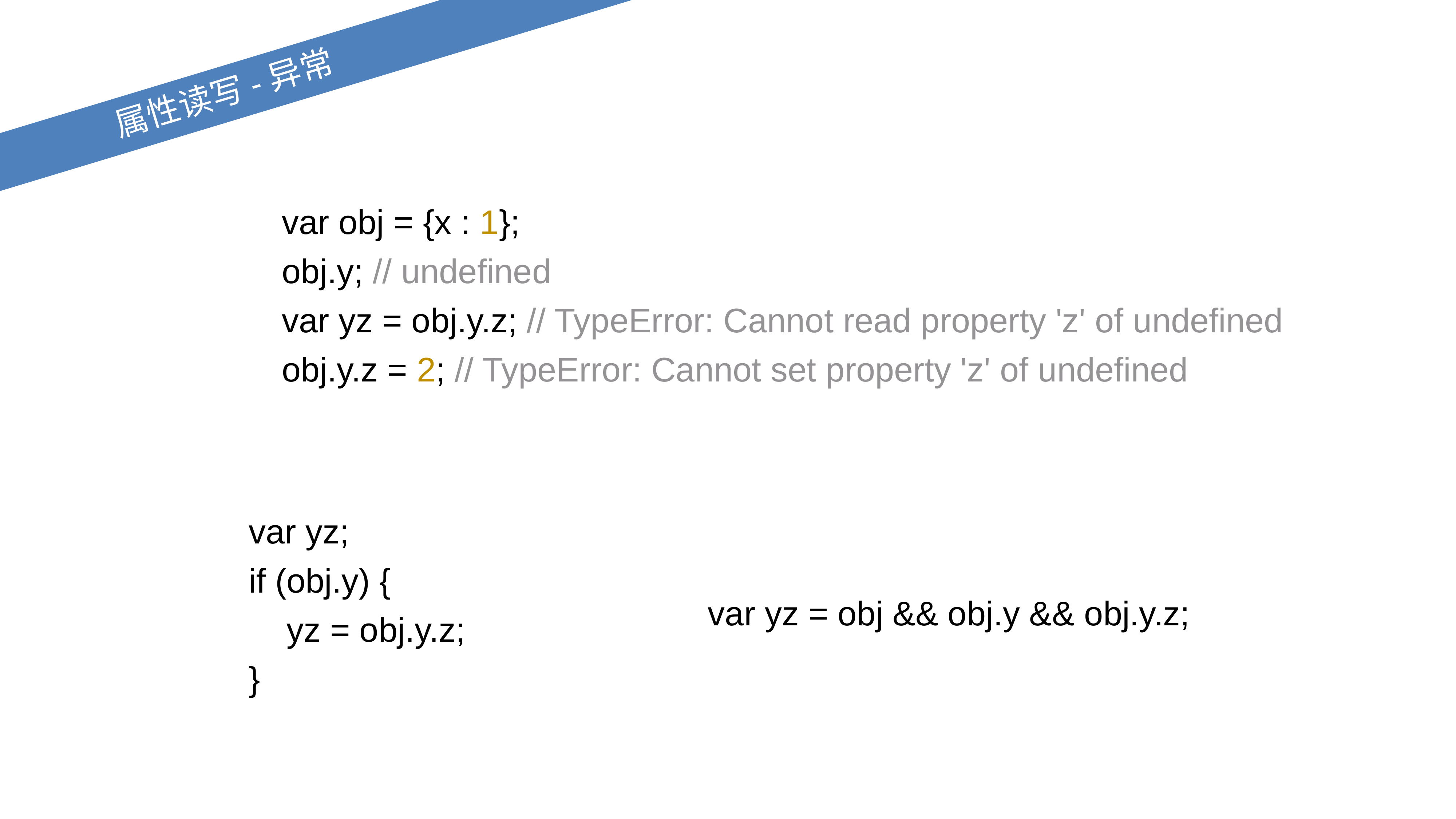

属性读写-异常
var obj = {x : 1};
obj.y; // undefined
var yz = obj.y.z; // TypeError: Cannot read property 'z' of undefined
obj.y.z = 2; // TypeError: Cannot set property 'z' of undefined
var yz;
if (obj.y) {
    yz = obj.y.z;
}
var yz = obj && obj.y && obj.y.z;